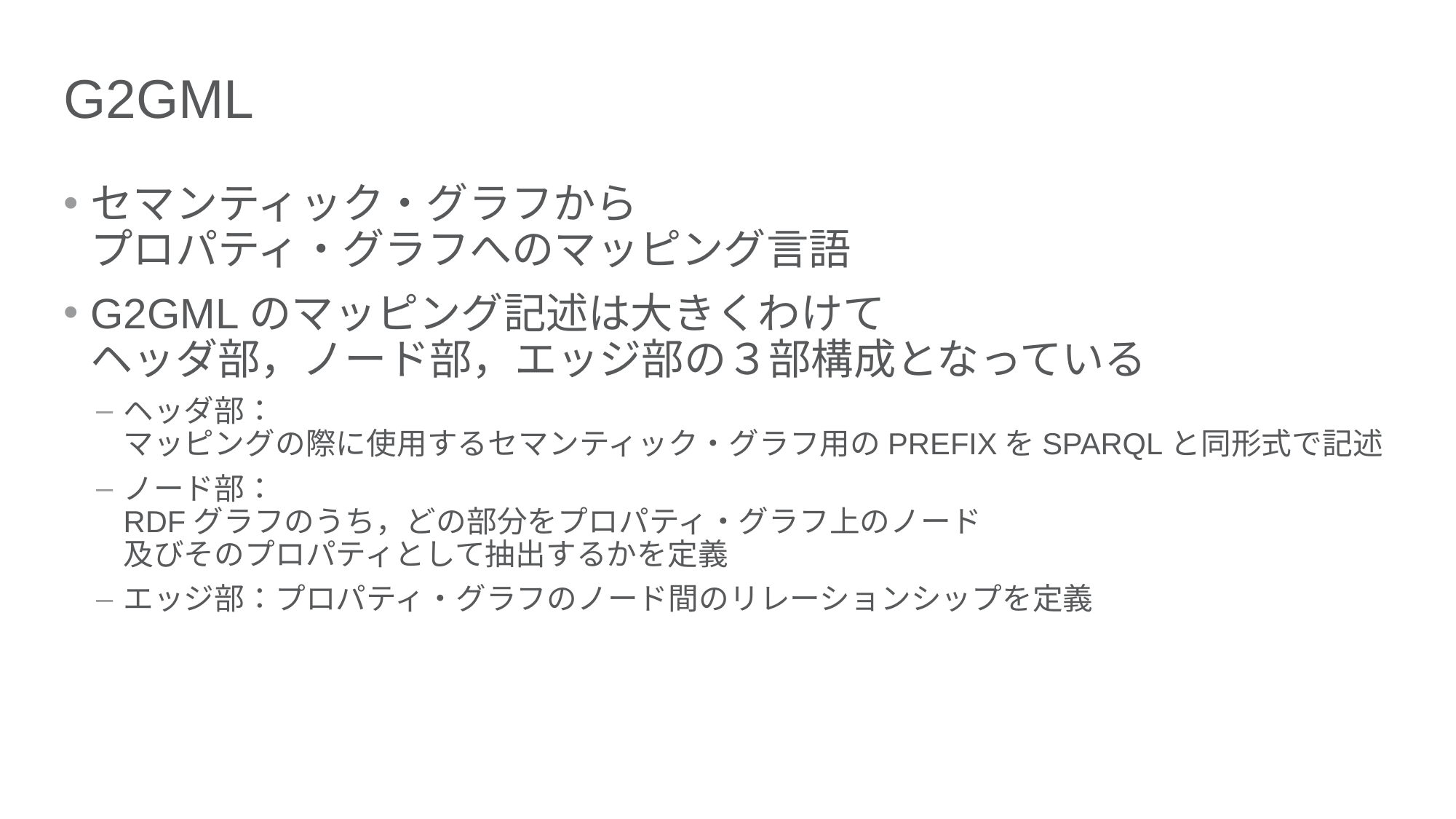

# G2GML
セマンティック・グラフから
プロパティ・グラフへのマッピング言語
G2GMLのマッピング記述は大きくわけて
ヘッダ部，ノード部，エッジ部の３部構成となっている
ヘッダ部：
マッピングの際に使用するセマンティック・グラフ用のPREFIXをSPARQLと同形式で記述
ノード部：
RDFグラフのうち，どの部分をプロパティ・グラフ上のノード
及びそのプロパティとして抽出するかを定義
エッジ部：プロパティ・グラフのノード間のリレーションシップを定義